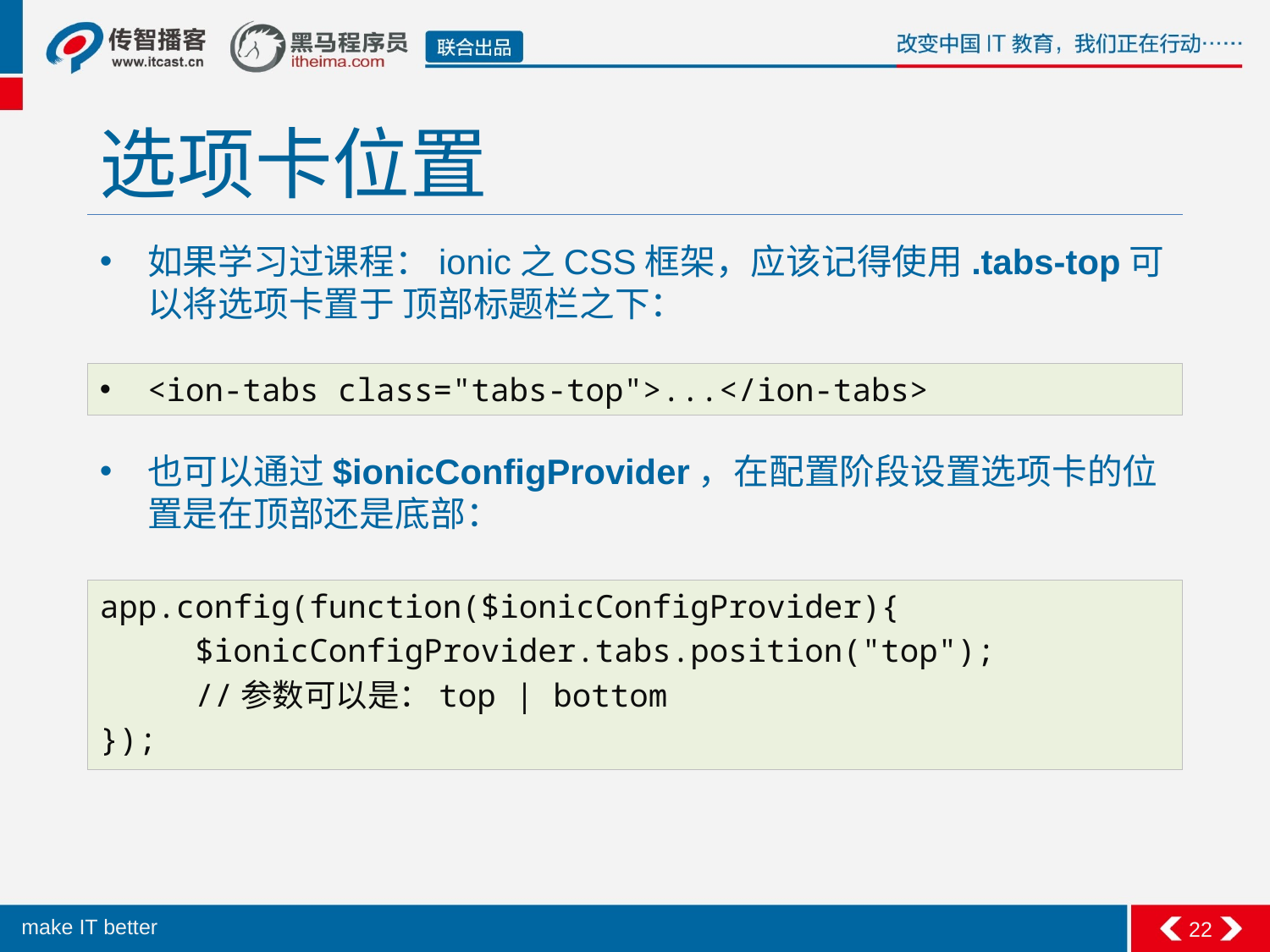

# 选项卡位置
如果学习过课程：ionic之CSS框架，应该记得使用.tabs-top可以将选项卡置于 顶部标题栏之下：
<ion-tabs class="tabs-top">...</ion-tabs>
也可以通过$ionicConfigProvider，在配置阶段设置选项卡的位置是在顶部还是底部：
app.config(function($ionicConfigProvider){
     $ionicConfigProvider.tabs.position("top");
     //参数可以是：top | bottom
});
22

make IT better